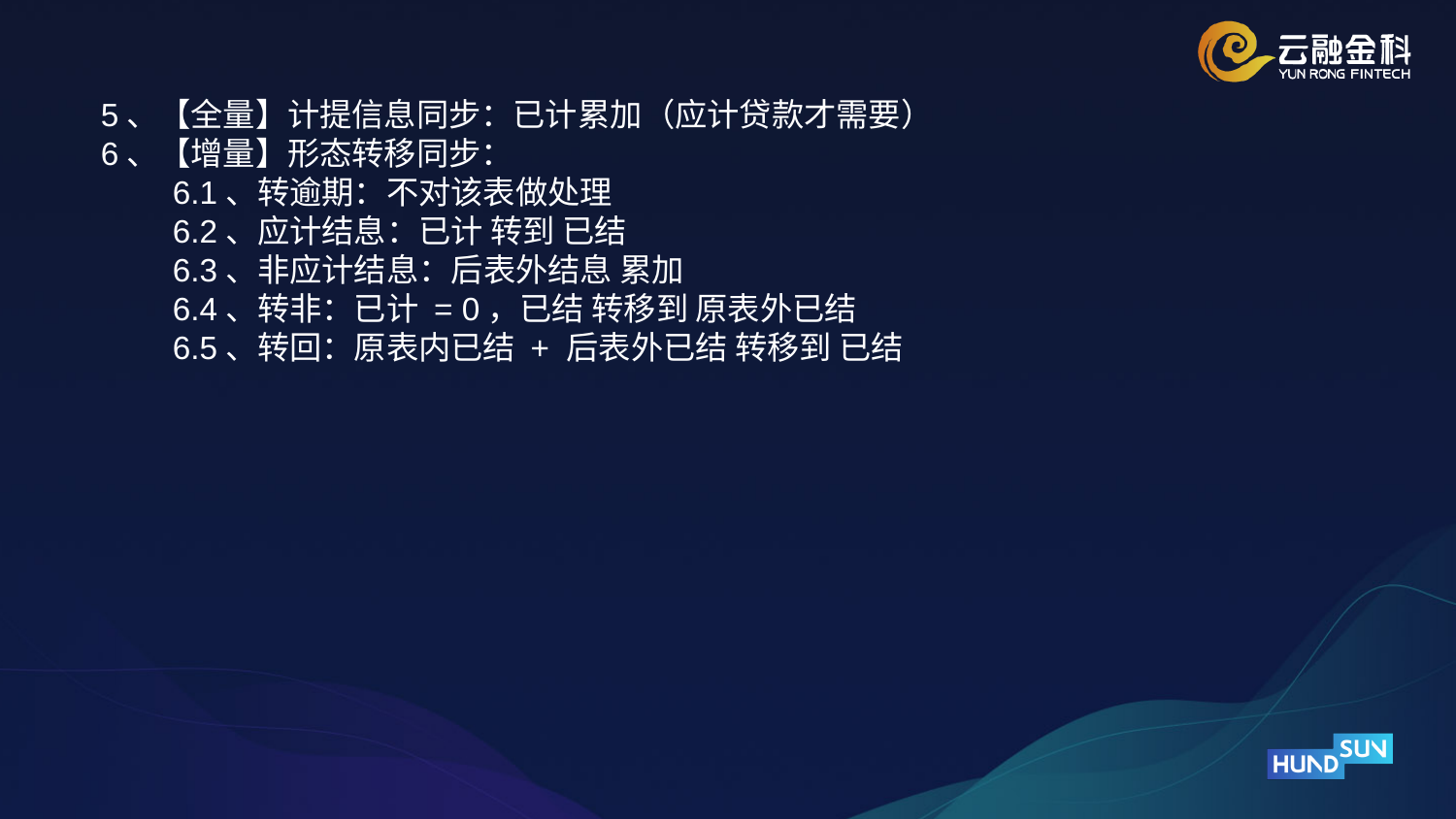

5、【全量】计提信息同步：已计累加（应计贷款才需要）
6、【增量】形态转移同步：
        6.1、转逾期：不对该表做处理
        6.2、应计结息：已计 转到 已结
        6.3、非应计结息：后表外结息 累加
        6.4、转非：已计 = 0，已结 转移到 原表外已结
        6.5、转回：原表内已结 + 后表外已结 转移到 已结